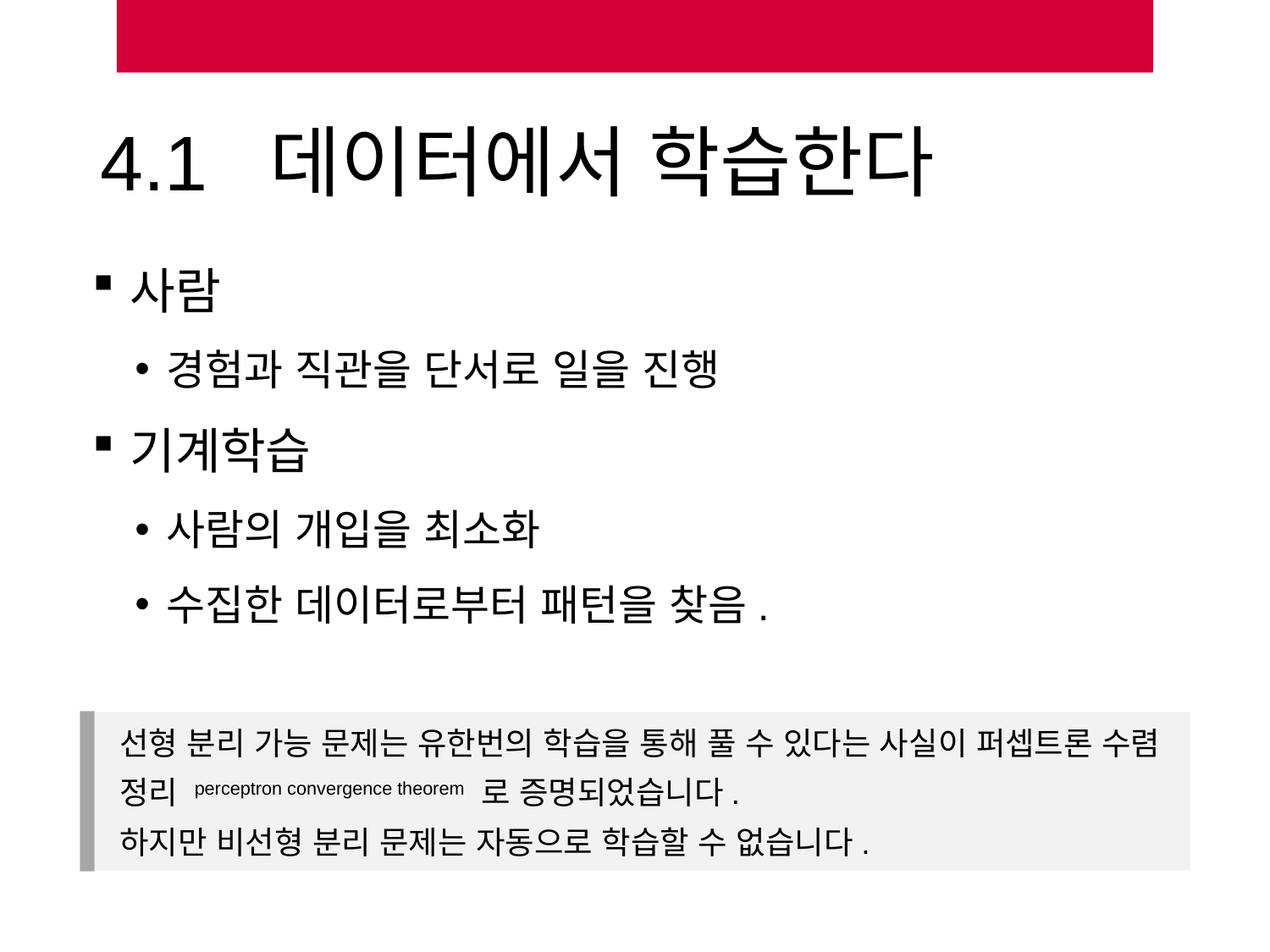

# 4.1  데이터에서 학습한다
사람
경험과 직관을 단서로 일을 진행
기계학습
사람의 개입을 최소화
수집한 데이터로부터 패턴을 찾음.

선형 분리 가능 문제는 유한번의 학습을 통해 풀 수 있다는 사실이 퍼셉트론 수렴 정리 perceptron convergence theorem 로 증명되었습니다.
하지만 비선형 분리 문제는 자동으로 학습할 수 없습니다.